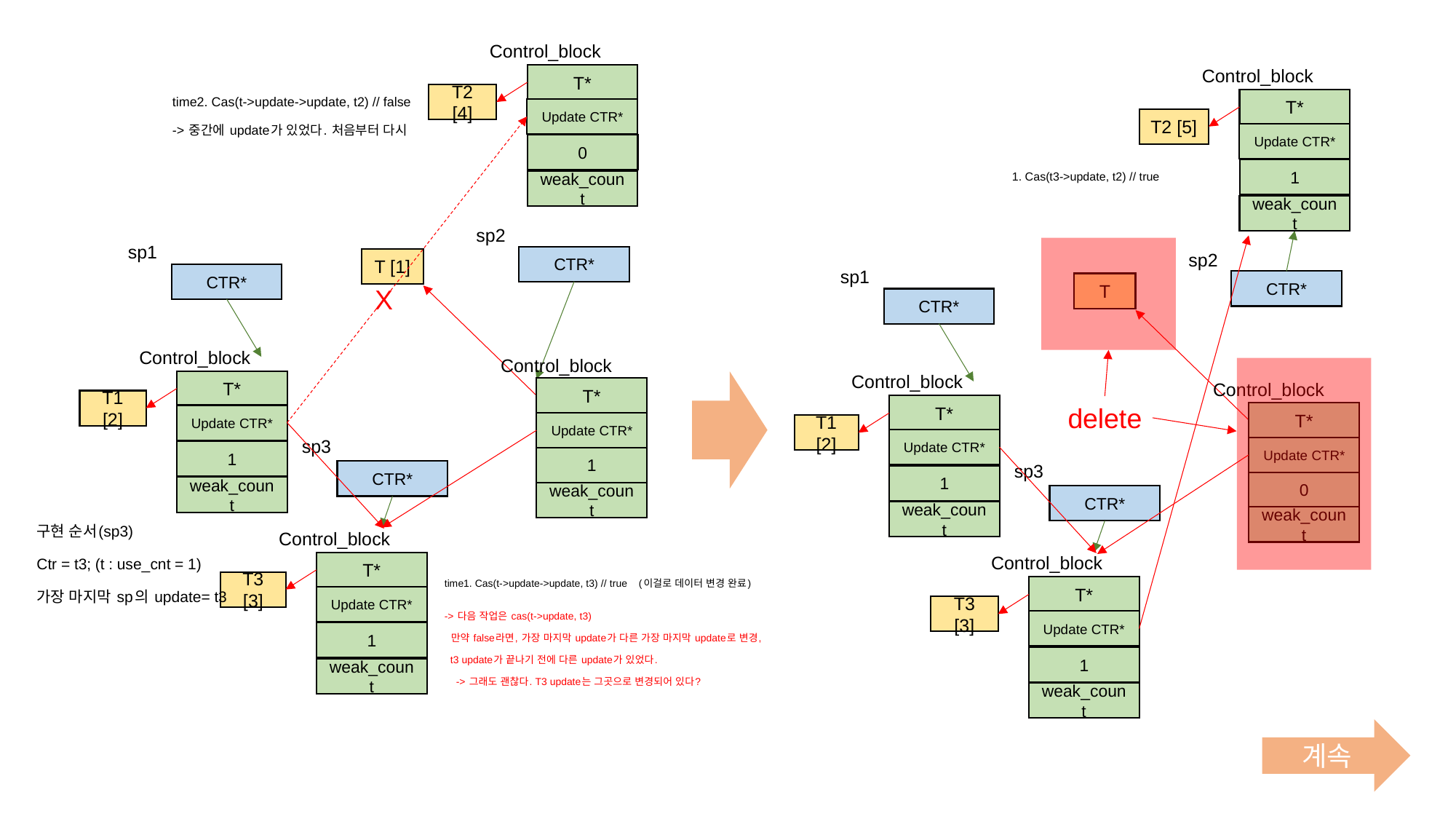

Control_block
T*
Update CTR*
0
weak_count
T2 [4]
Control_block
T*
Update CTR*
1
weak_count
T2 [5]
time2. Cas(t->update->update, t2) // false

-> 중간에 update가 있었다. 처음부터 다시
1. Cas(t3->update, t2) // true
sp2
CTR*
sp1
CTR*
T [1]
Control_block
T*
Update CTR*
1
weak_count
sp3
CTR*
sp2
CTR*
sp1
CTR*
T
Control_block
T*
Update CTR*
0
weak_count
sp3
CTR*

X
Control_block
T*
Update CTR*
1
weak_count
T1 [2]

Control_block
T*
Update CTR*
1
weak_count
T1 [2]

delete
구현 순서(sp3)

Ctr = t3; (t : use_cnt = 1)

가장 마지막 sp의 update= t3

Control_block
T*
Update CTR*
1
weak_count
T3 [3]
Control_block
T*
Update CTR*
1
weak_count
T3 [3]
time1. Cas(t->update->update, t3) // true    (이걸로 데이터 변경 완료)

-> 다음 작업은 cas(t->update, t3)

  만약 false라면, 가장 마지막 update가 다른 가장 마지막 update로 변경,

  t3 update가 끝나기 전에 다른 update가 있었다.

    -> 그래도 괜찮다. T3 update는 그곳으로 변경되어 있다?
계속